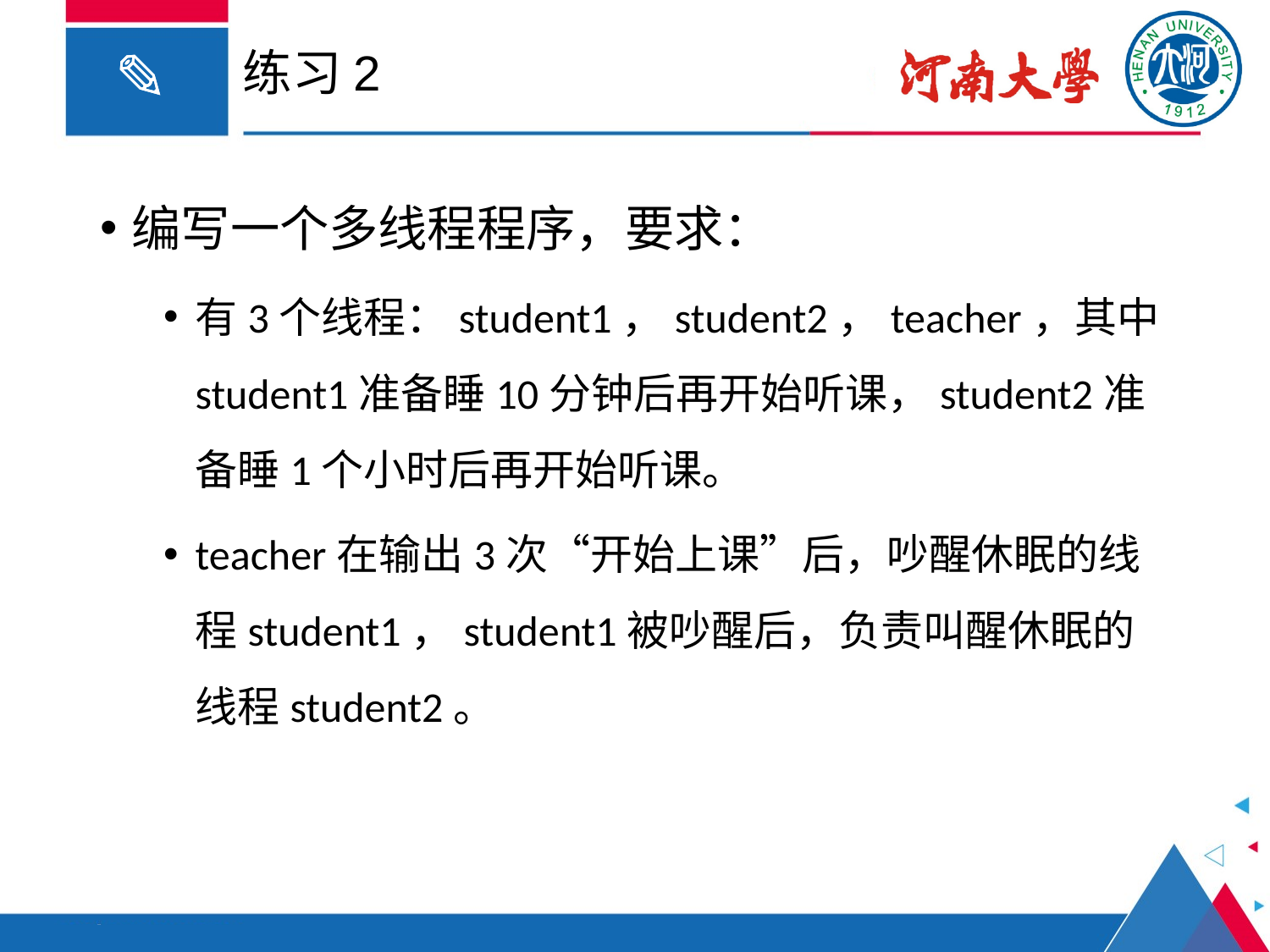

# 练习2
编写一个多线程程序，要求：
有3个线程：student1，student2，teacher，其中student1准备睡10分钟后再开始听课，student2准备睡1个小时后再开始听课。
teacher在输出3次“开始上课”后，吵醒休眠的线程student1，student1被吵醒后，负责叫醒休眠的线程student2。